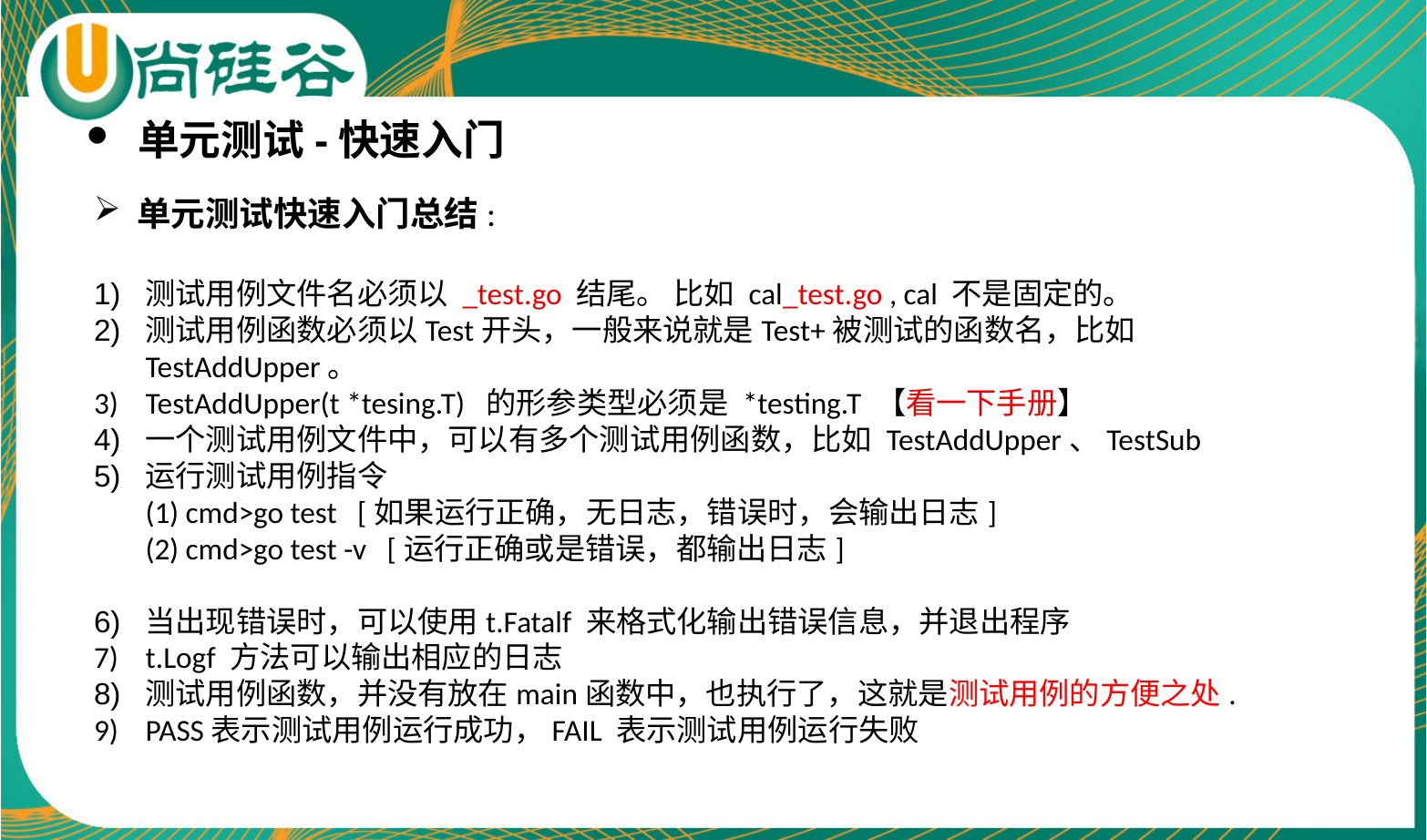

单元测试-快速入门
单元测试快速入门总结:

测试用例文件名必须以 _test.go 结尾。 比如 cal_test.go , cal 不是固定的。
测试用例函数必须以Test开头，一般来说就是Test+被测试的函数名，比如TestAddUpper。
TestAddUpper(t *tesing.T)  的形参类型必须是 *testing.T 【看一下手册】
一个测试用例文件中，可以有多个测试用例函数，比如 TestAddUpper、TestSub
运行测试用例指令
(1) cmd>go test   [如果运行正确，无日志，错误时，会输出日志]
(2) cmd>go test -v   [运行正确或是错误，都输出日志]

当出现错误时，可以使用t.Fatalf 来格式化输出错误信息，并退出程序
t.Logf 方法可以输出相应的日志
测试用例函数，并没有放在main函数中，也执行了，这就是测试用例的方便之处.
PASS表示测试用例运行成功，FAIL 表示测试用例运行失败